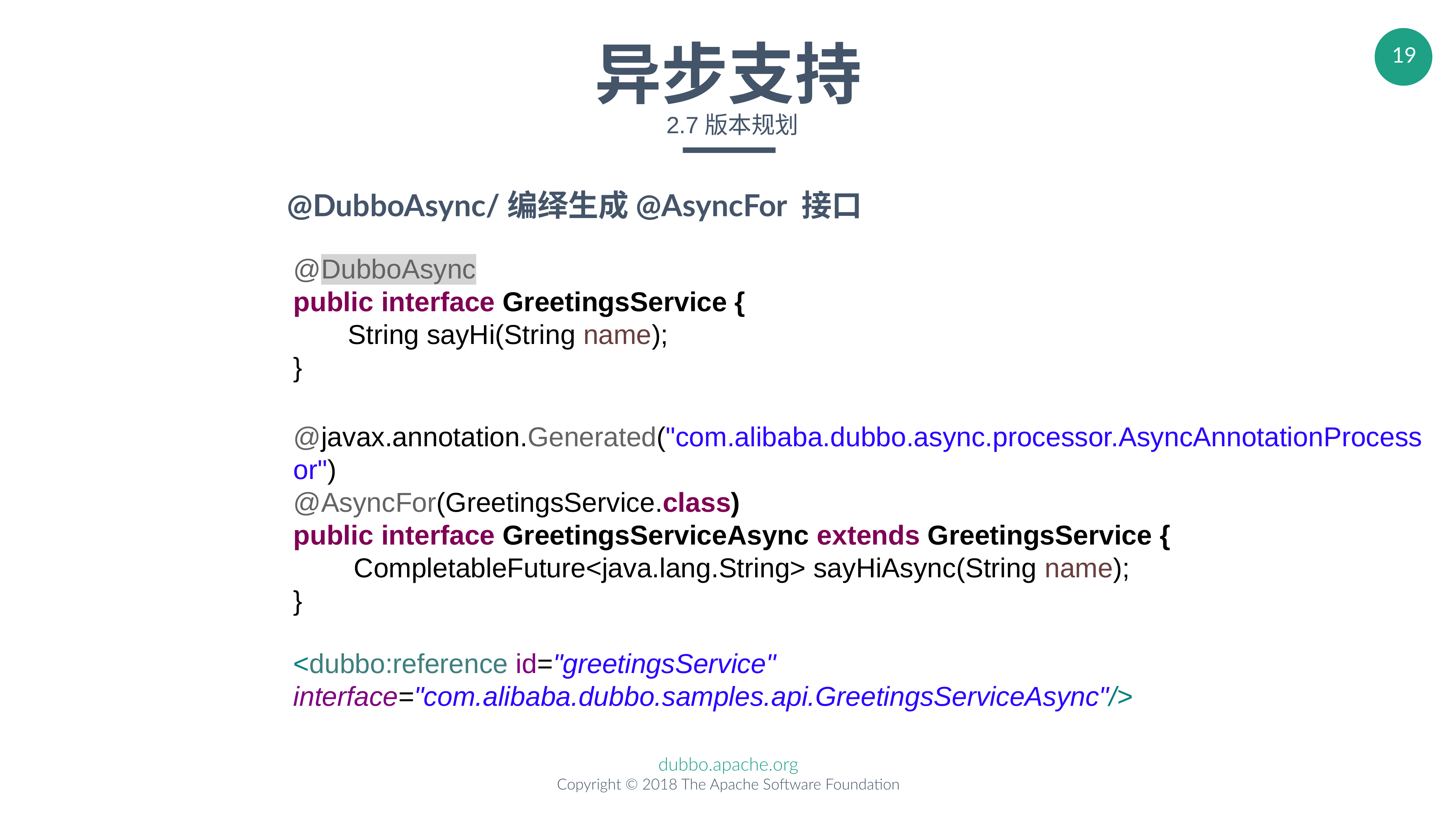

异步支持
 2.7版本规划

@DubboAsync/编绎生成@AsyncFor 接口
@DubboAsync
public interface GreetingsService {
	String sayHi(String name);
}
@javax.annotation.Generated("com.alibaba.dubbo.async.processor.AsyncAnnotationProcessor")
@AsyncFor(GreetingsService.class)
public interface GreetingsServiceAsync extends GreetingsService {
        CompletableFuture<java.lang.String> sayHiAsync(String name);
}
<dubbo:reference id="greetingsService" interface="com.alibaba.dubbo.samples.api.GreetingsServiceAsync"/>